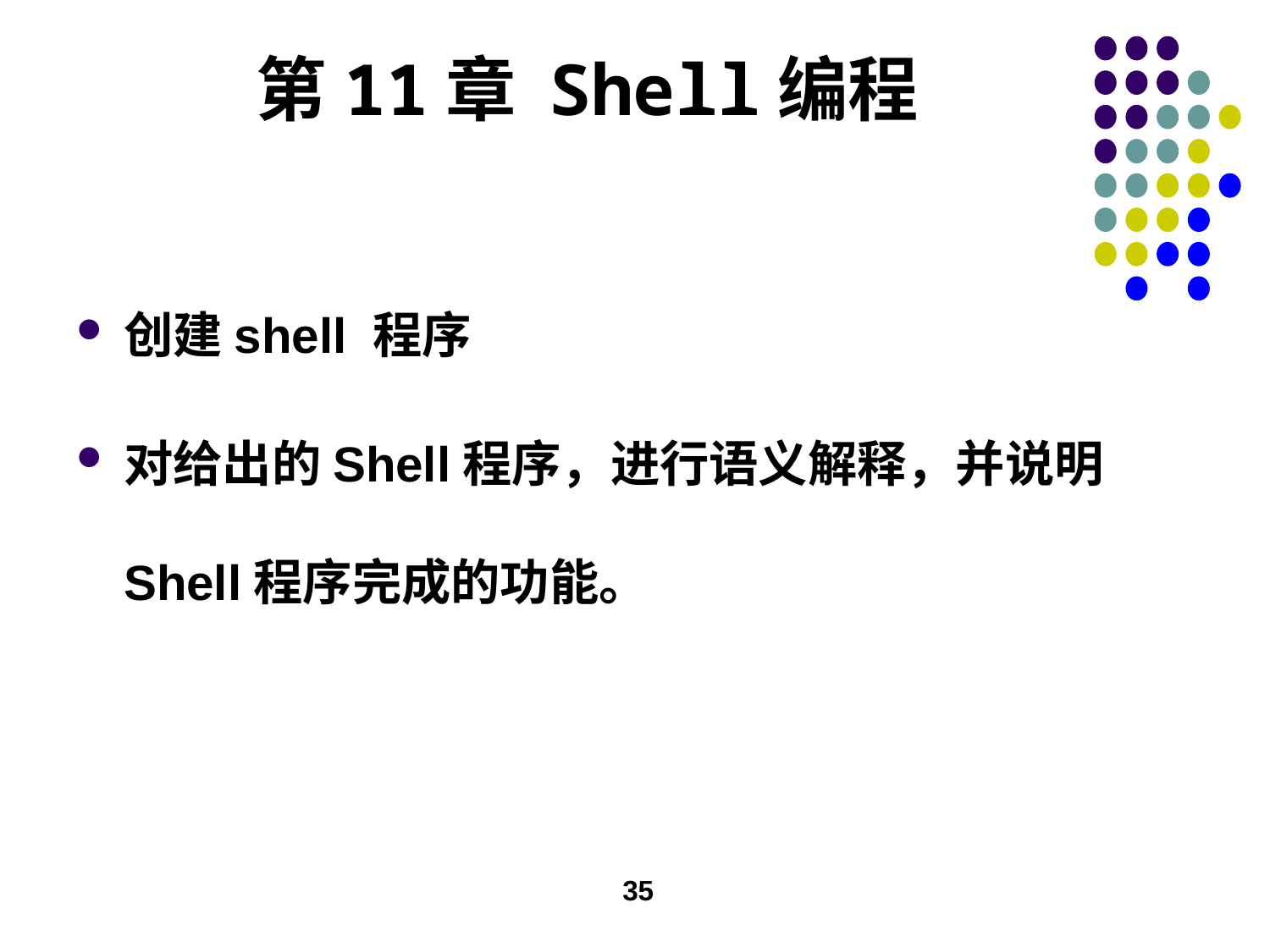

# 第11章 Shell编程
创建shell 程序
对给出的Shell程序，进行语义解释，并说明Shell程序完成的功能。
35